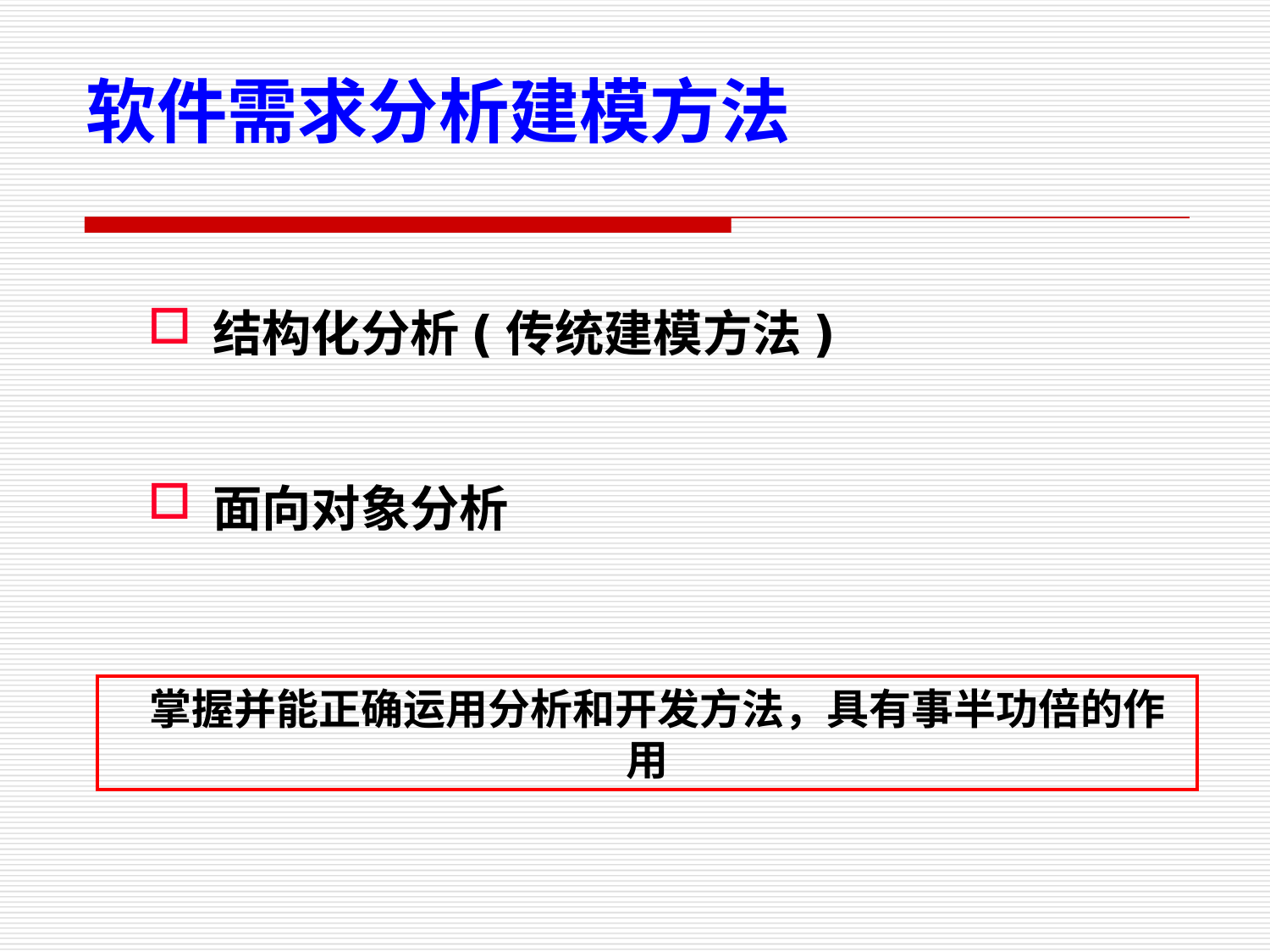

软件需求分析建模方法
结构化分析(传统建模方法)

面向对象分析
 掌握并能正确运用分析和开发方法，具有事半功倍的作用